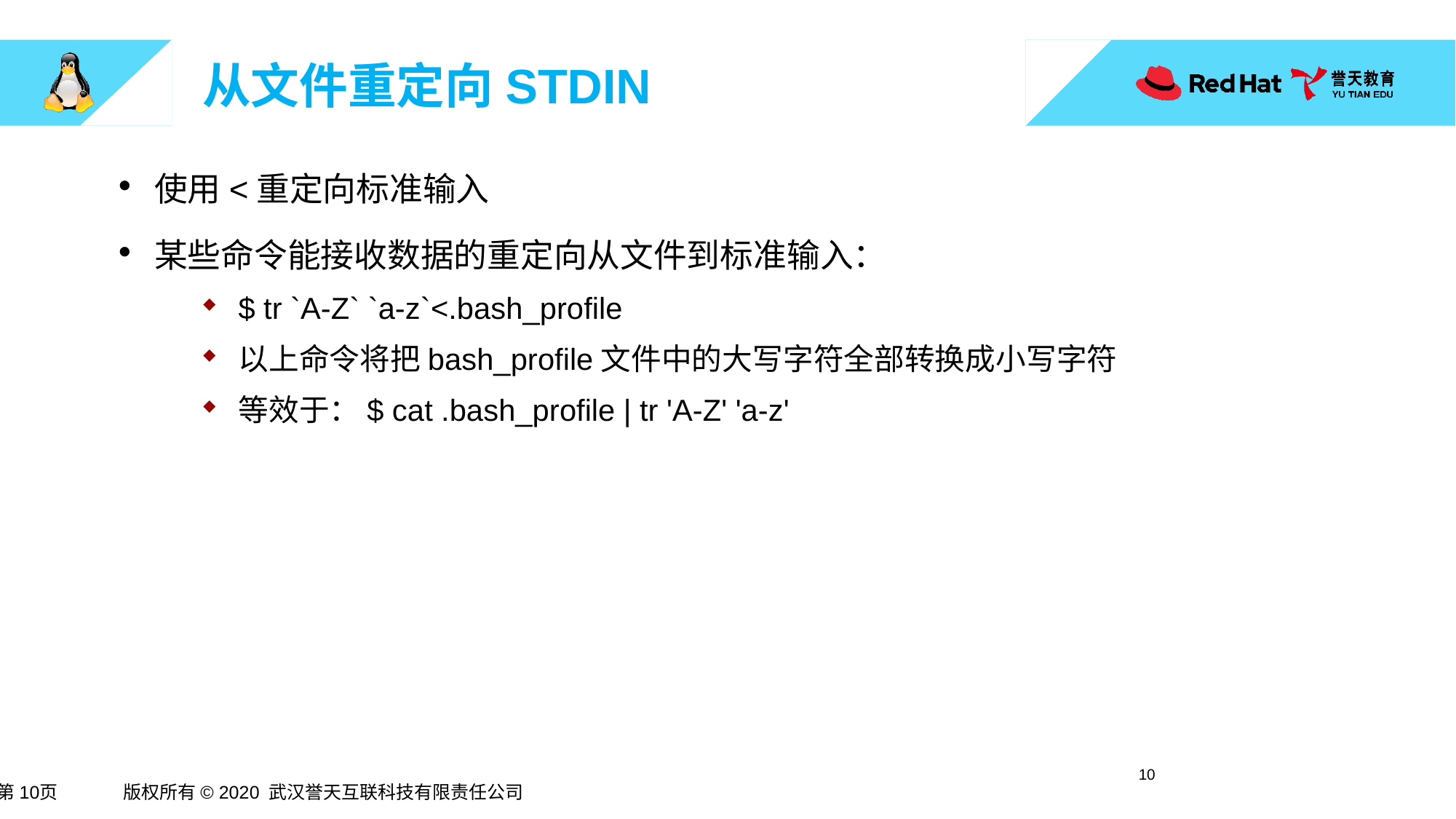

# 从文件重定向STDIN
使用<重定向标准输入
某些命令能接收数据的重定向从文件到标准输入：
$ tr `A-Z` `a-z`<.bash_profile
以上命令将把bash_profile文件中的大写字符全部转换成小写字符
等效于：$ cat .bash_profile | tr 'A-Z' 'a-z'

10